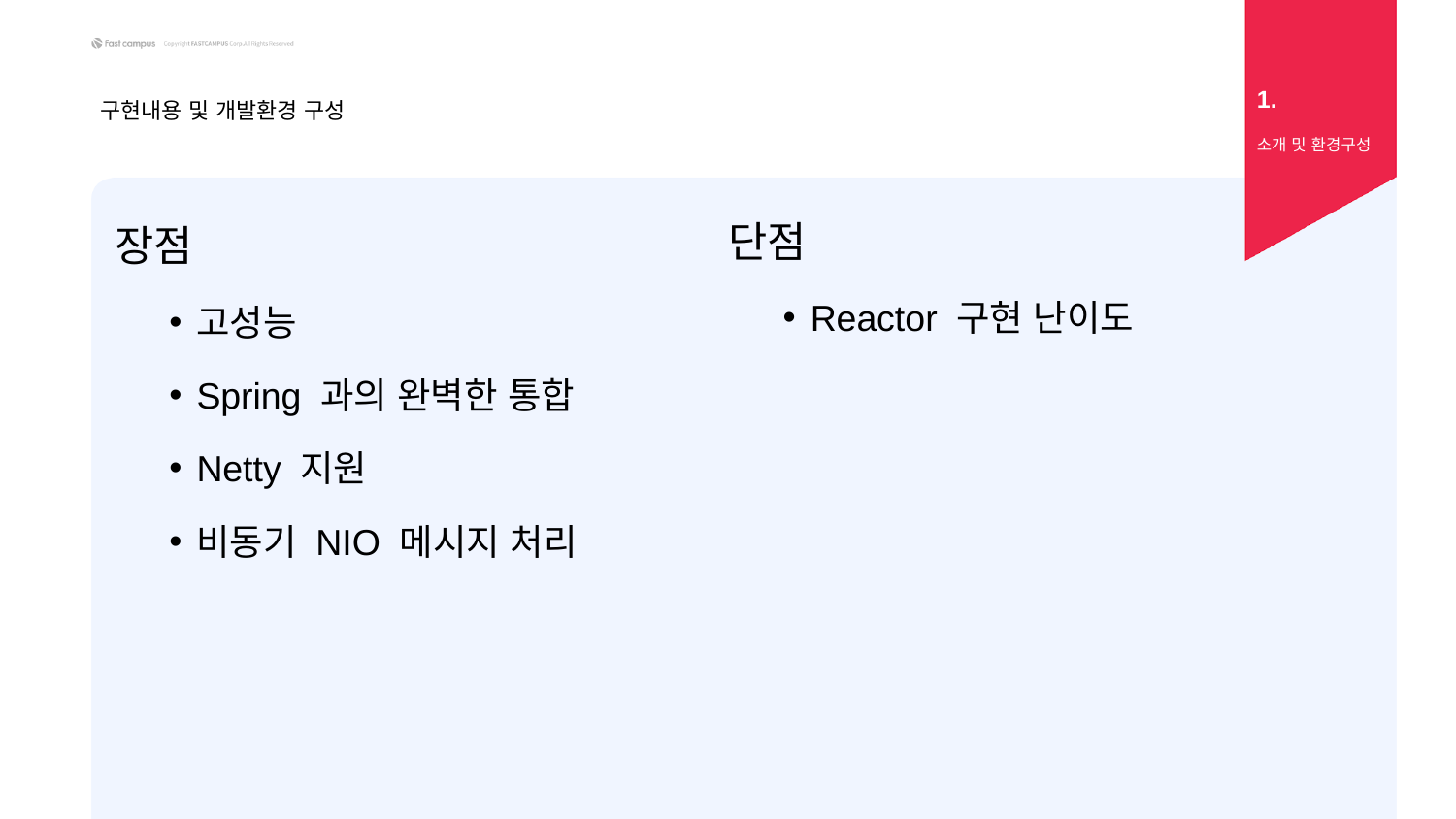

1.
# 구현내용 및 개발환경 구성
소개 및 환경구성
단점
Reactor 구현 난이도
장점
고성능
Spring 과의 완벽한 통합
Netty 지원
비동기 NIO 메시지 처리